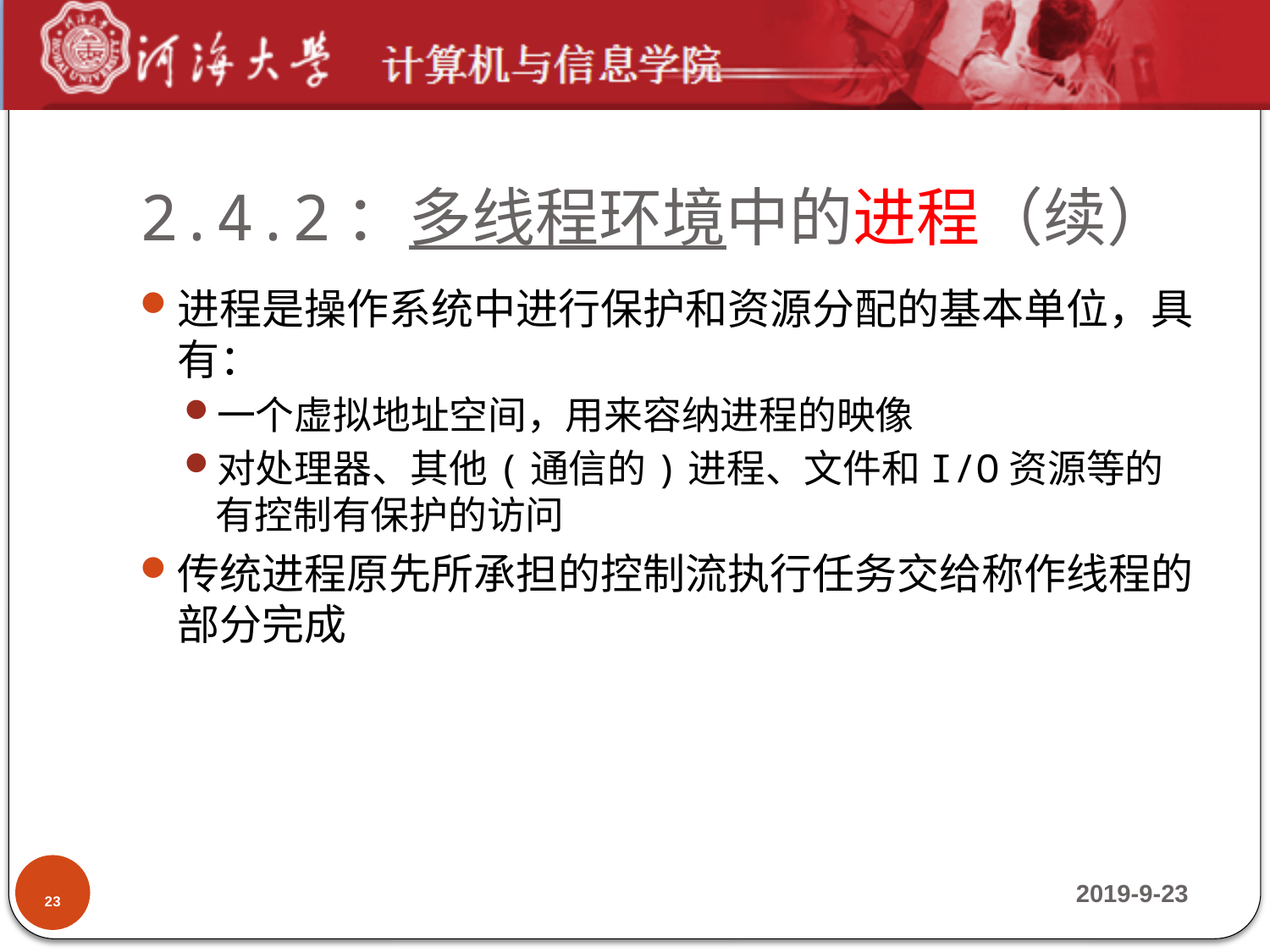

# 2.4.2：多线程环境中的进程（续）
进程是操作系统中进行保护和资源分配的基本单位，具有：
一个虚拟地址空间，用来容纳进程的映像
对处理器、其他(通信的)进程、文件和I/O资源等的有控制有保护的访问
传统进程原先所承担的控制流执行任务交给称作线程的部分完成

23
2019-9-23